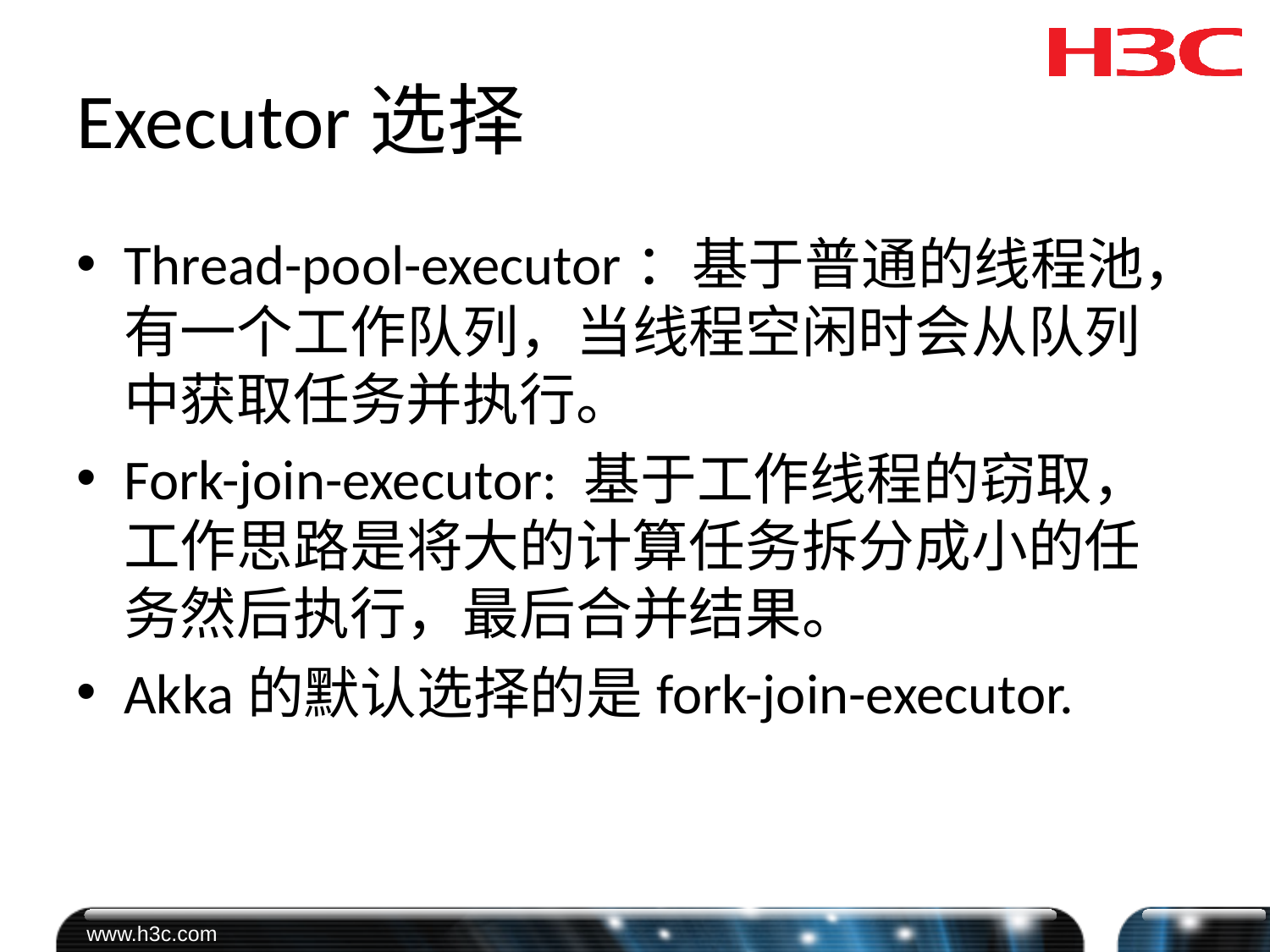

# Executor选择
Thread-pool-executor：基于普通的线程池，有一个工作队列，当线程空闲时会从队列中获取任务并执行。
Fork-join-executor: 基于工作线程的窃取，工作思路是将大的计算任务拆分成小的任务然后执行，最后合并结果。
Akka的默认选择的是fork-join-executor.